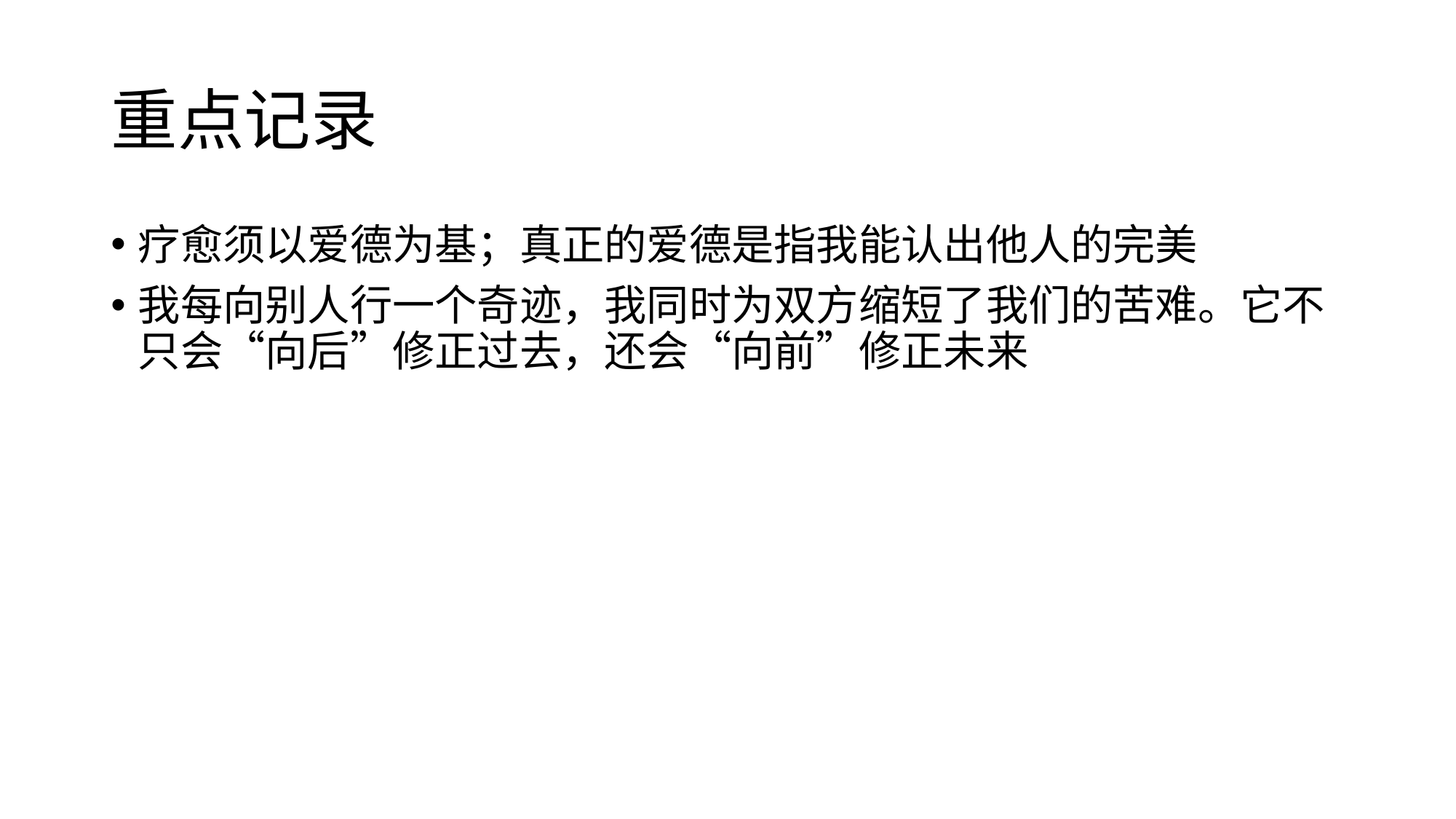

# 重点记录
疗愈须以爱德为基；真正的爱德是指我能认出他人的完美
我每向别人行一个奇迹，我同时为双方缩短了我们的苦难。它不只会“向后”修正过去，还会“向前”修正未来